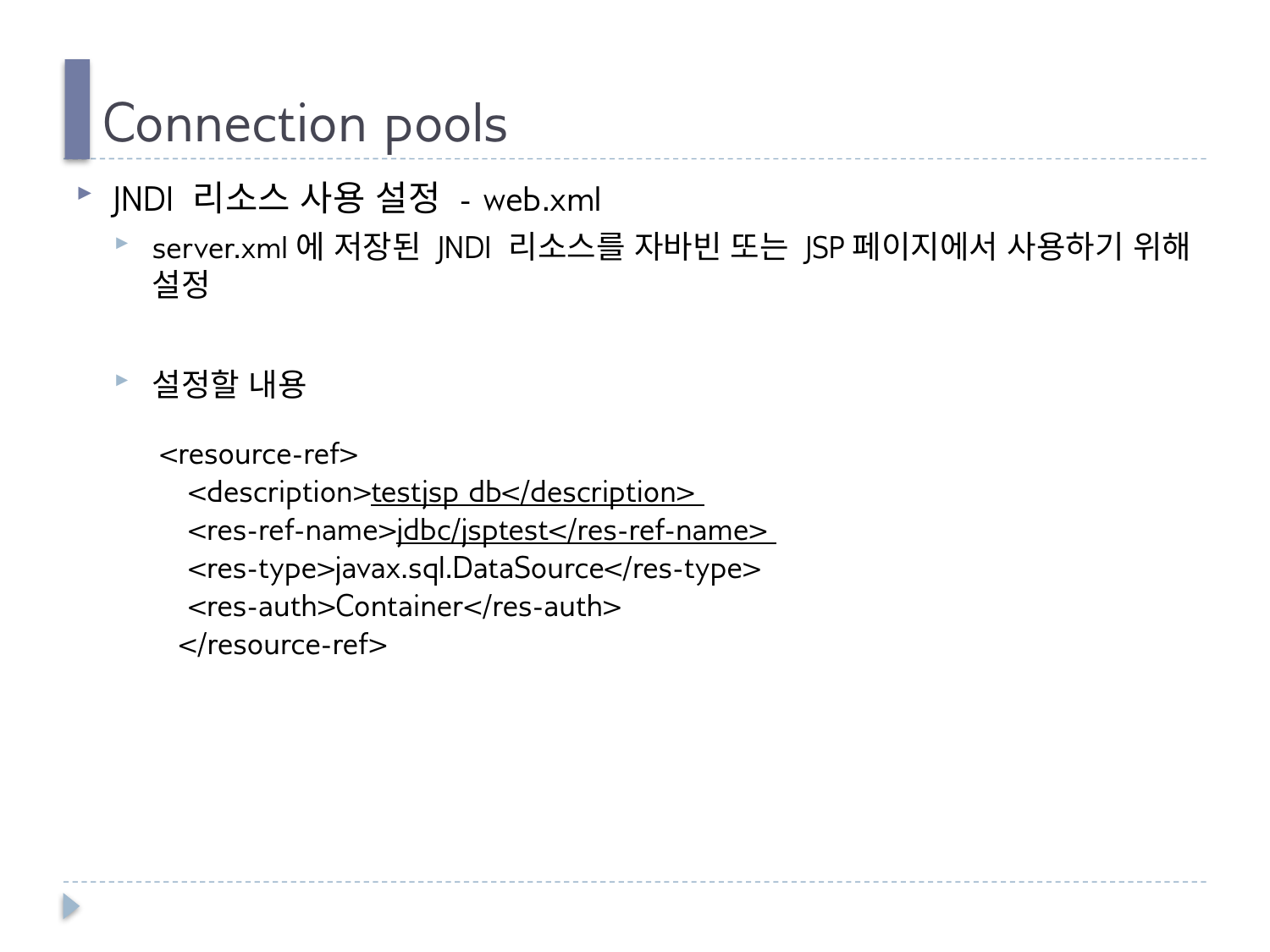

# Connection pools
JNDI 리소스 사용 설정 - web.xml
server.xml에 저장된 JNDI 리소스를 자바빈 또는 JSP페이지에서 사용하기 위해 설정

설정할 내용

<resource-ref>
   <description>testjsp db</description>
   <res-ref-name>jdbc/jsptest</res-ref-name>
   <res-type>javax.sql.DataSource</res-type>
   <res-auth>Container</res-auth>
  </resource-ref>